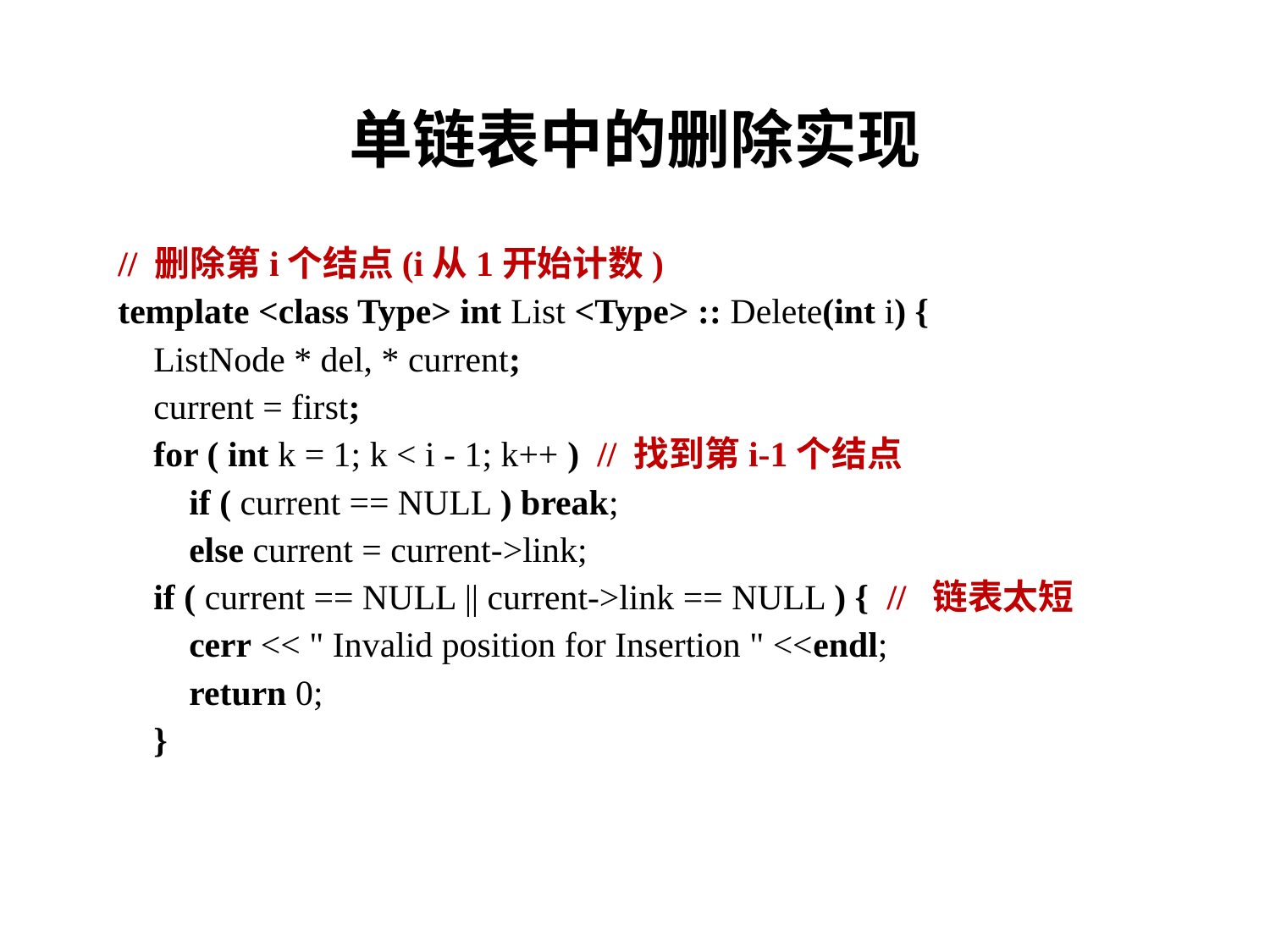

# 单链表中的删除实现
// 删除第i个结点(i从1开始计数)
template <class Type> int List <Type> :: Delete(int i) {
    ListNode * del, * current;
    current = first;
    for ( int k = 1; k < i - 1; k++ )  // 找到第i-1个结点
        if ( current == NULL ) break;
        else current = current->link;
    if ( current == NULL || current->link == NULL ) {  //  链表太短
        cerr << " Invalid position for Insertion " <<endl;
        return 0;
    }